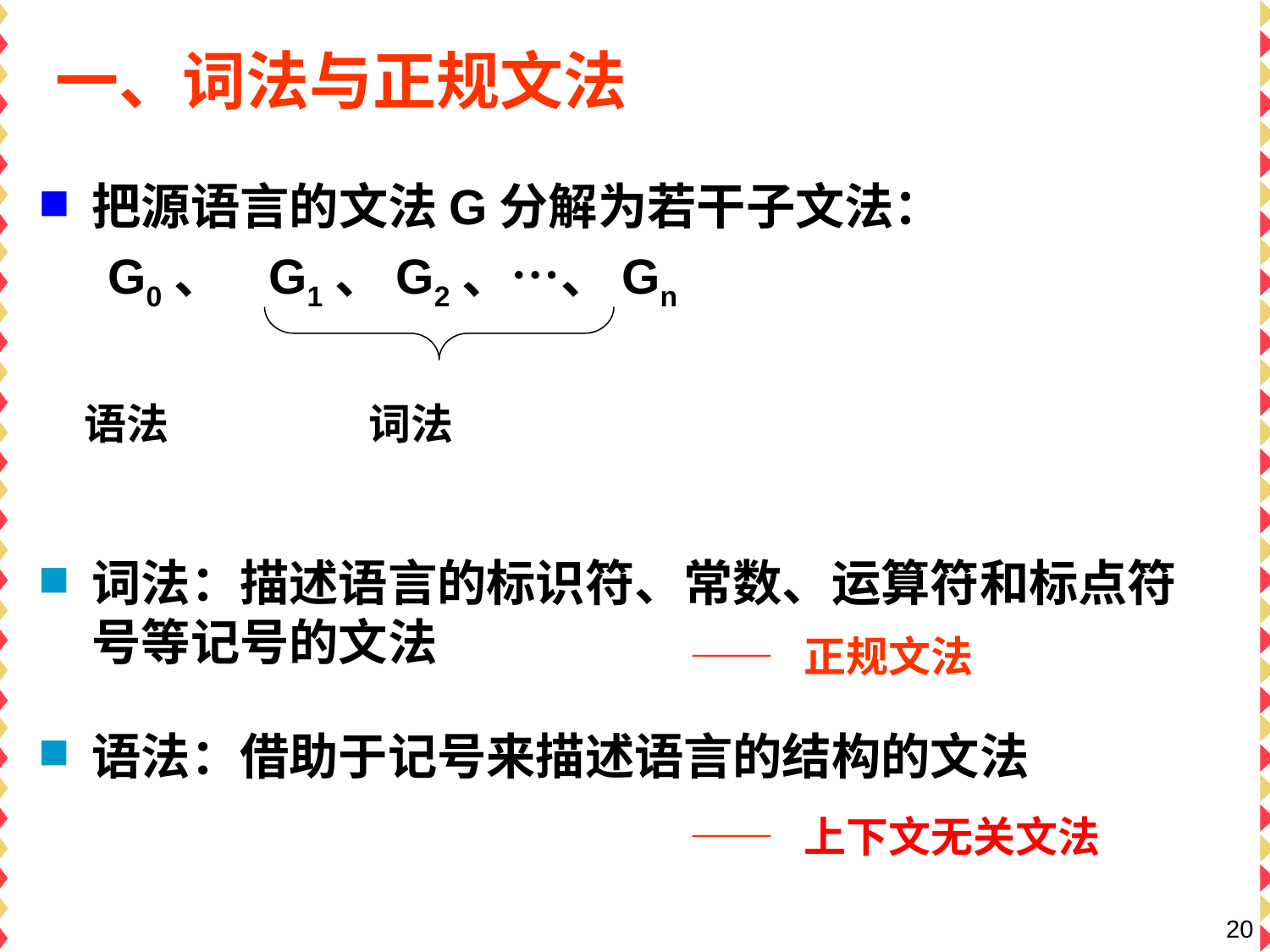

# 一、词法与正规文法
把源语言的文法G分解为若干子文法：
G0、   G1、G2、…、Gn

   词法
  语法
词法：描述语言的标识符、常数、运算符和标点符号等记号的文法

语法：借助于记号来描述语言的结构的文法
——  正规文法
——  上下文无关文法
20